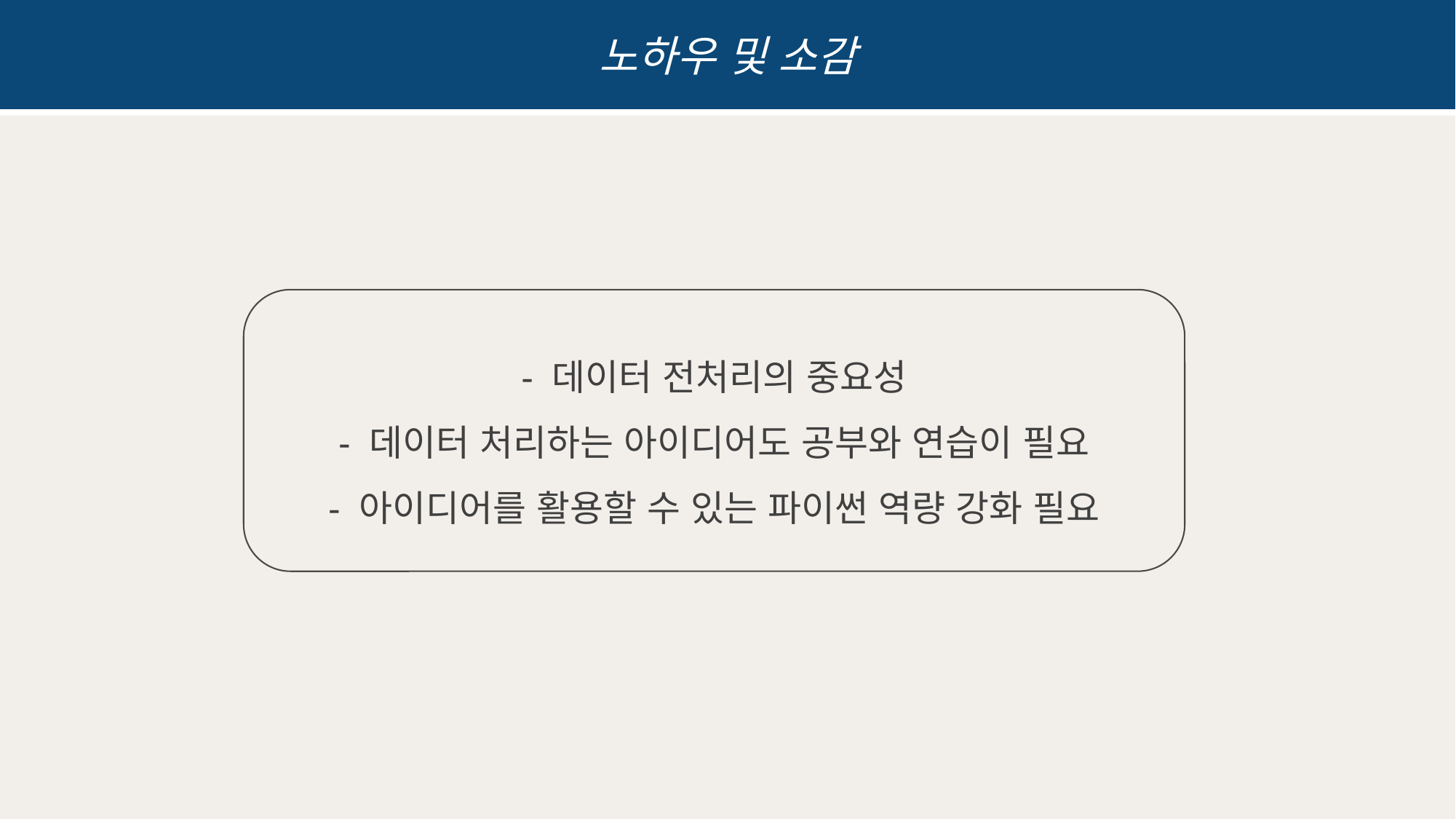

노하우 및 소감
- 데이터 전처리의 중요성
- 데이터 처리하는 아이디어도 공부와 연습이 필요
- 아이디어를 활용할 수 있는 파이썬 역량 강화 필요